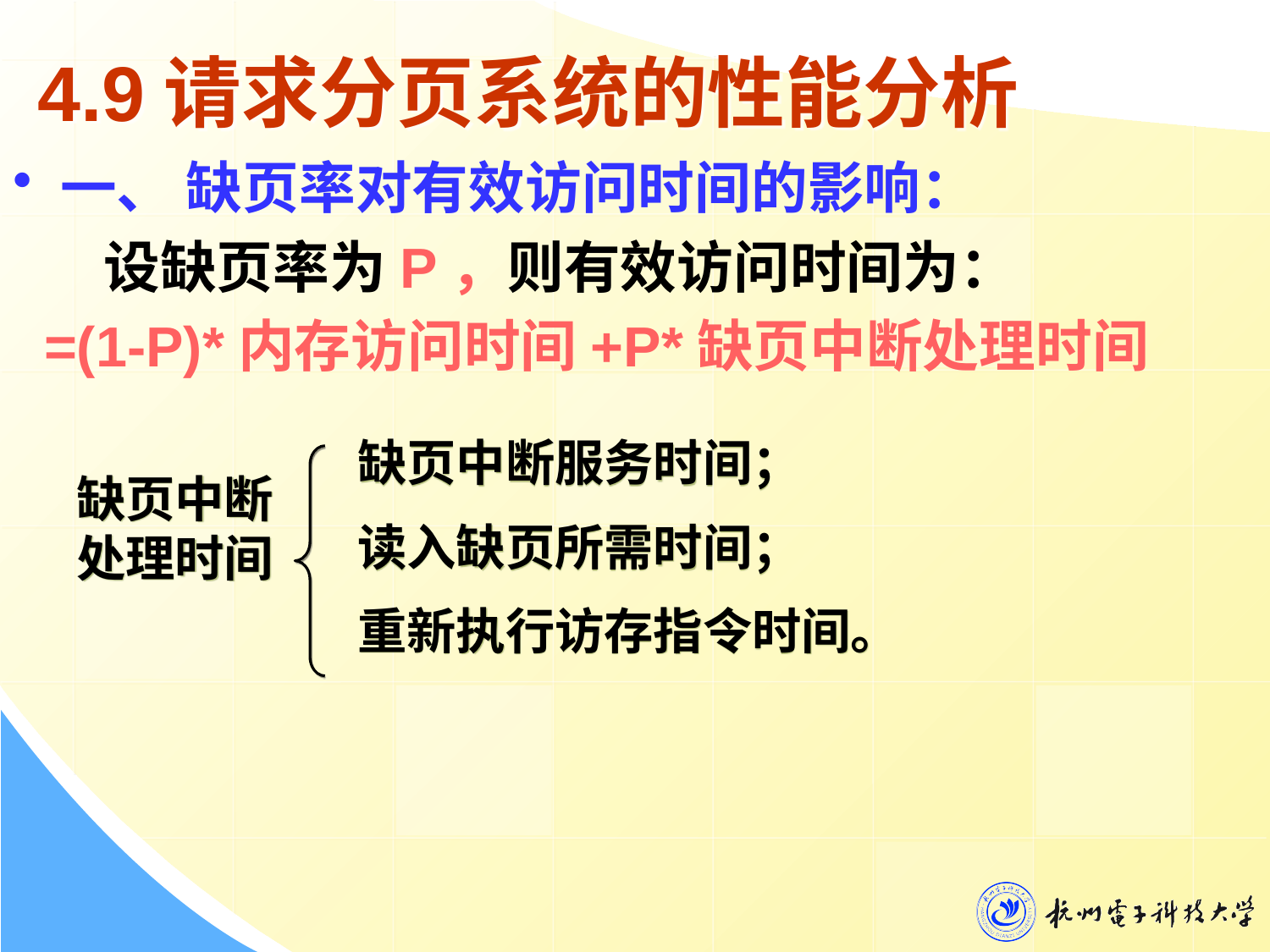

# 4.9请求分页系统的性能分析
一、 缺页率对有效访问时间的影响：
      设缺页率为P，则有效访问时间为：
  =(1-P)*内存访问时间+P*缺页中断处理时间
缺页中断服务时间；
读入缺页所需时间；
重新执行访存指令时间。

缺页中断处理时间